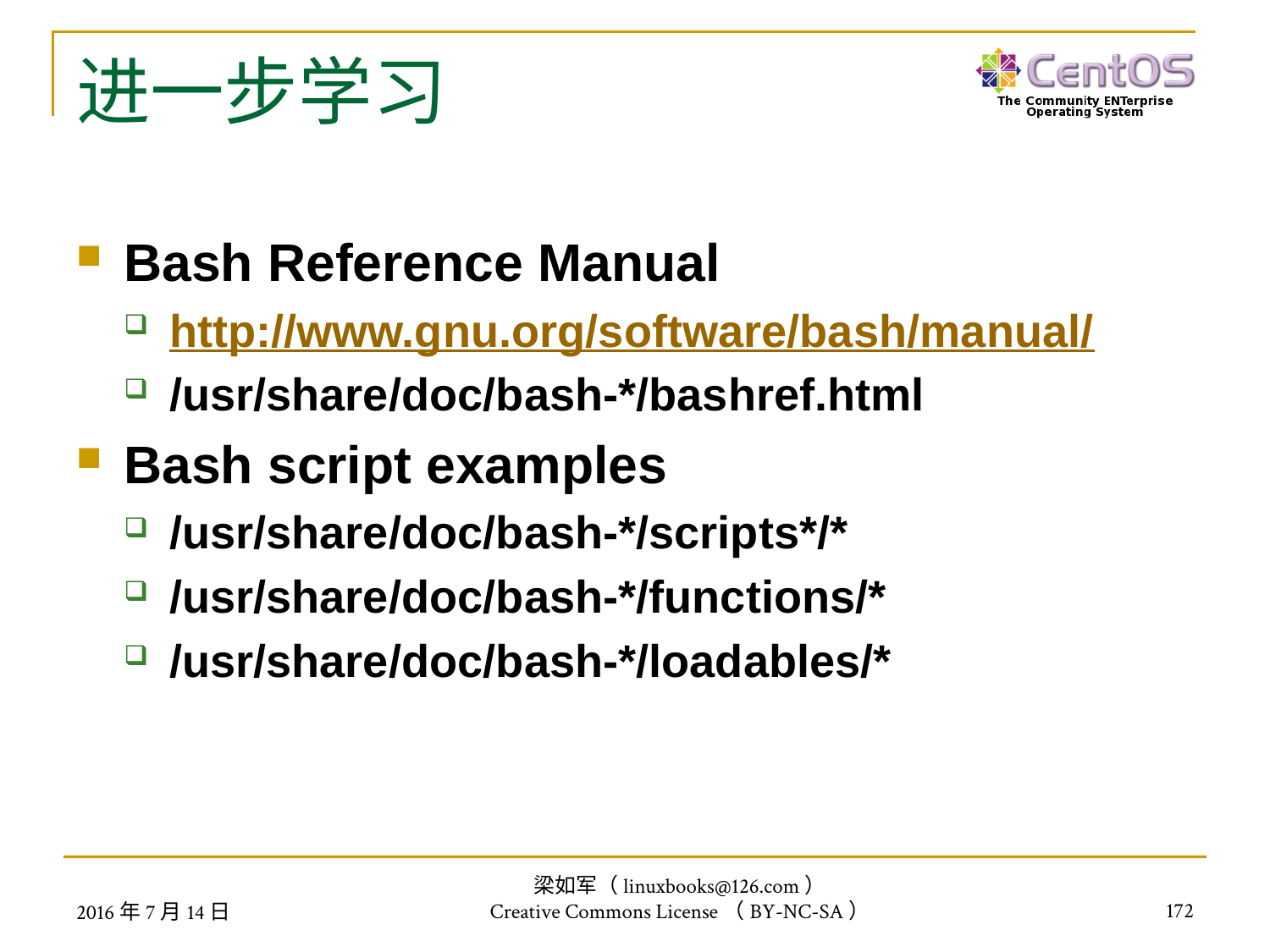

# 进一步学习
Bash Reference Manual
http://www.gnu.org/software/bash/manual/
/usr/share/doc/bash-*/bashref.html
Bash script examples
/usr/share/doc/bash-*/scripts*/*
/usr/share/doc/bash-*/functions/*
/usr/share/doc/bash-*/loadables/*
梁如军（linuxbooks@126.com）
Creative Commons License（BY-NC-SA）
2016年7月14日
172